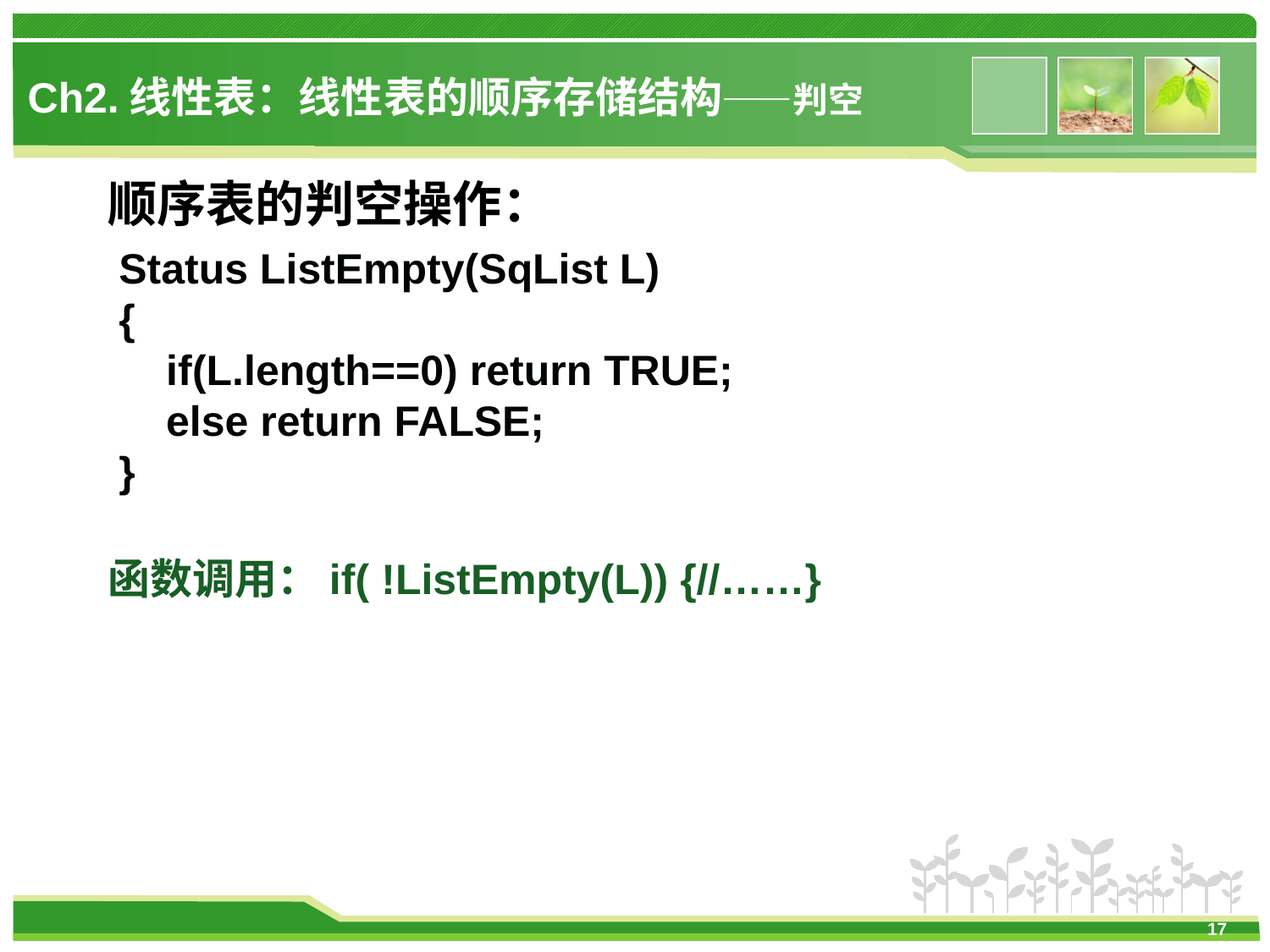

# Ch2.线性表：线性表的顺序存储结构——判空
顺序表的判空操作：
Status ListEmpty(SqList L)
{
    if(L.length==0) return TRUE;
    else return FALSE;
}

函数调用：if( !ListEmpty(L)) {//……}
17